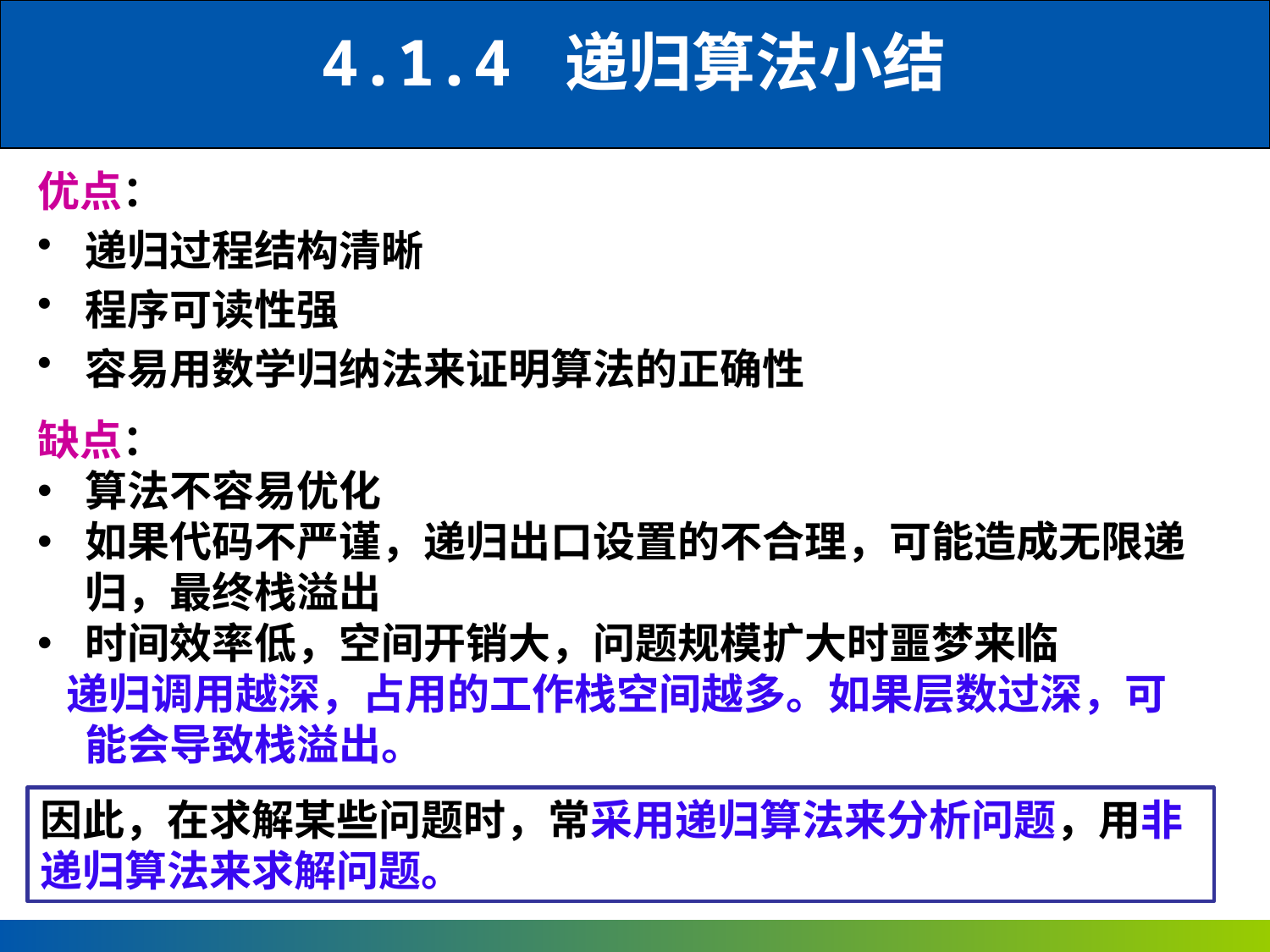

4.1.4 递归算法小结
优点：
递归过程结构清晰
程序可读性强
容易用数学归纳法来证明算法的正确性

缺点：
算法不容易优化
如果代码不严谨，递归出口设置的不合理，可能造成无限递归，最终栈溢出
时间效率低，空间开销大，问题规模扩大时噩梦来临
  递归调用越深，占用的工作栈空间越多。如果层数过深，可能会导致栈溢出。
因此，在求解某些问题时，常采用递归算法来分析问题，用非递归算法来求解问题。